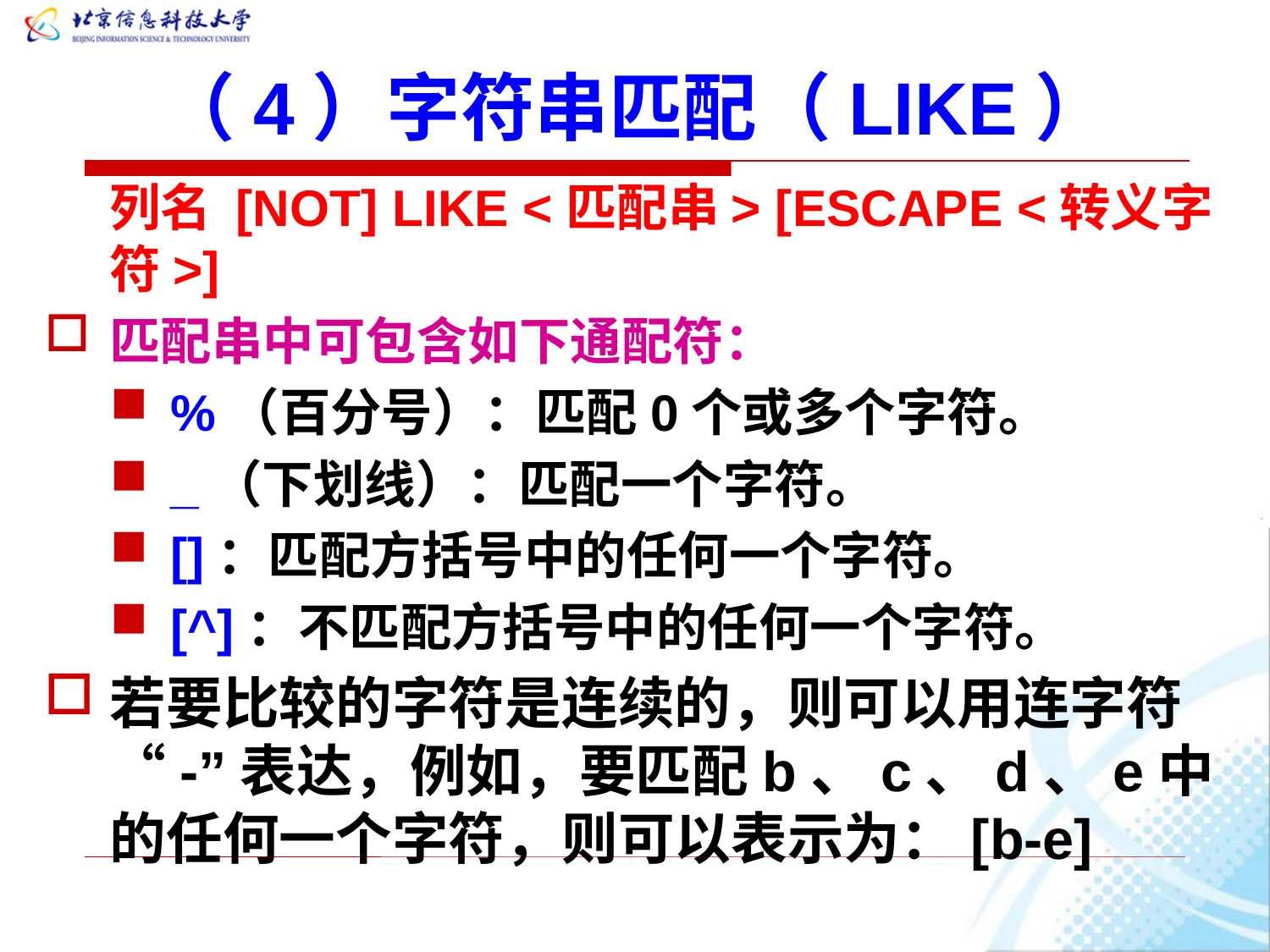

# （4）字符串匹配（LIKE）
	列名 [NOT] LIKE <匹配串> [ESCAPE <转义字符>]
匹配串中可包含如下通配符：
%（百分号）：匹配0个或多个字符。
_（下划线）：匹配一个字符。
[]：匹配方括号中的任何一个字符。
[^]：不匹配方括号中的任何一个字符。
若要比较的字符是连续的，则可以用连字符“-”表达，例如，要匹配b、c、d、e中的任何一个字符，则可以表示为：[b-e]

30